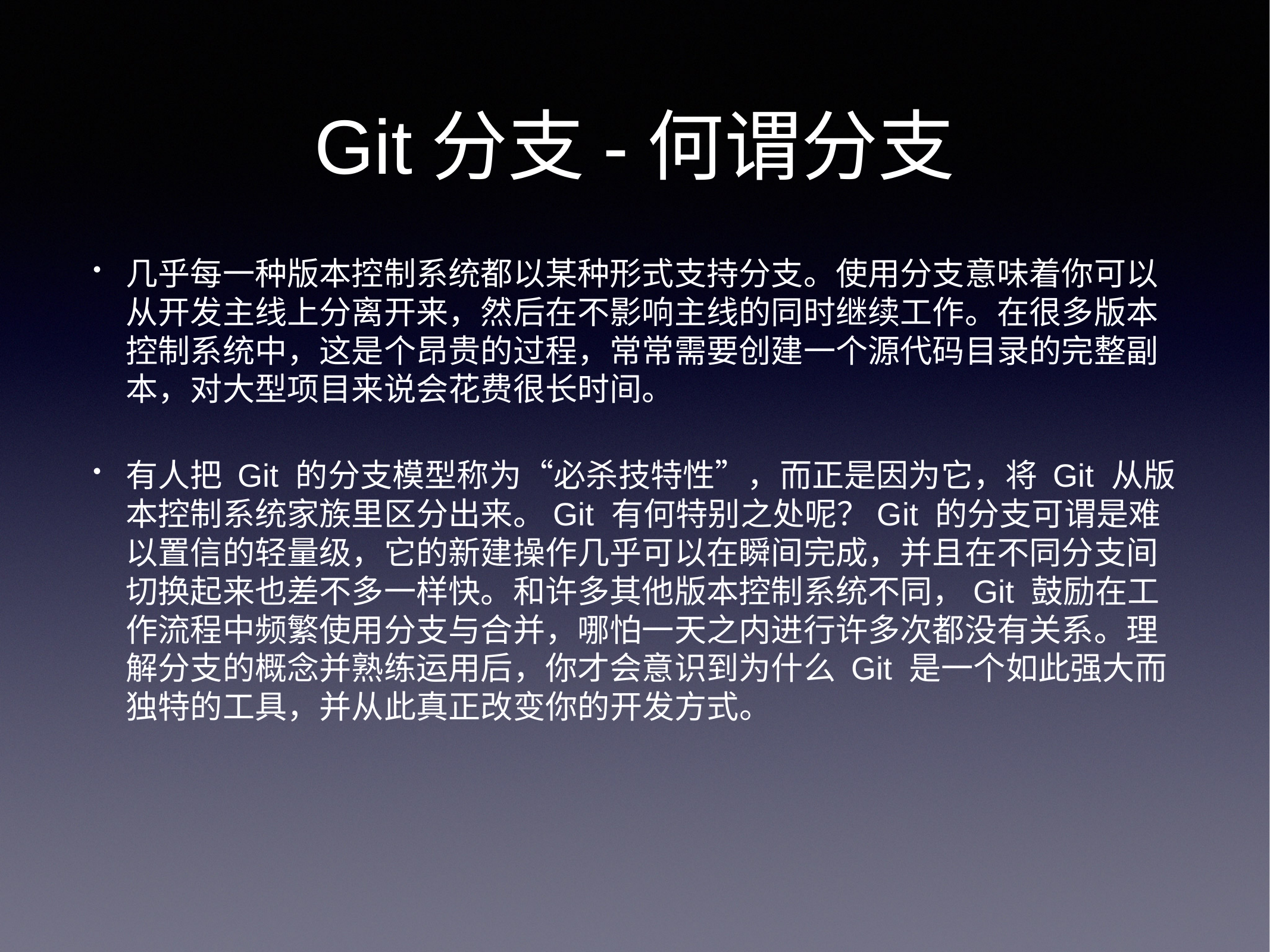

# Git分支-何谓分支
几乎每一种版本控制系统都以某种形式支持分支。使用分支意味着你可以从开发主线上分离开来，然后在不影响主线的同时继续工作。在很多版本控制系统中，这是个昂贵的过程，常常需要创建一个源代码目录的完整副本，对大型项目来说会花费很长时间。
有人把 Git 的分支模型称为“必杀技特性”，而正是因为它，将 Git 从版本控制系统家族里区分出来。Git 有何特别之处呢？Git 的分支可谓是难以置信的轻量级，它的新建操作几乎可以在瞬间完成，并且在不同分支间切换起来也差不多一样快。和许多其他版本控制系统不同，Git 鼓励在工作流程中频繁使用分支与合并，哪怕一天之内进行许多次都没有关系。理解分支的概念并熟练运用后，你才会意识到为什么 Git 是一个如此强大而独特的工具，并从此真正改变你的开发方式。